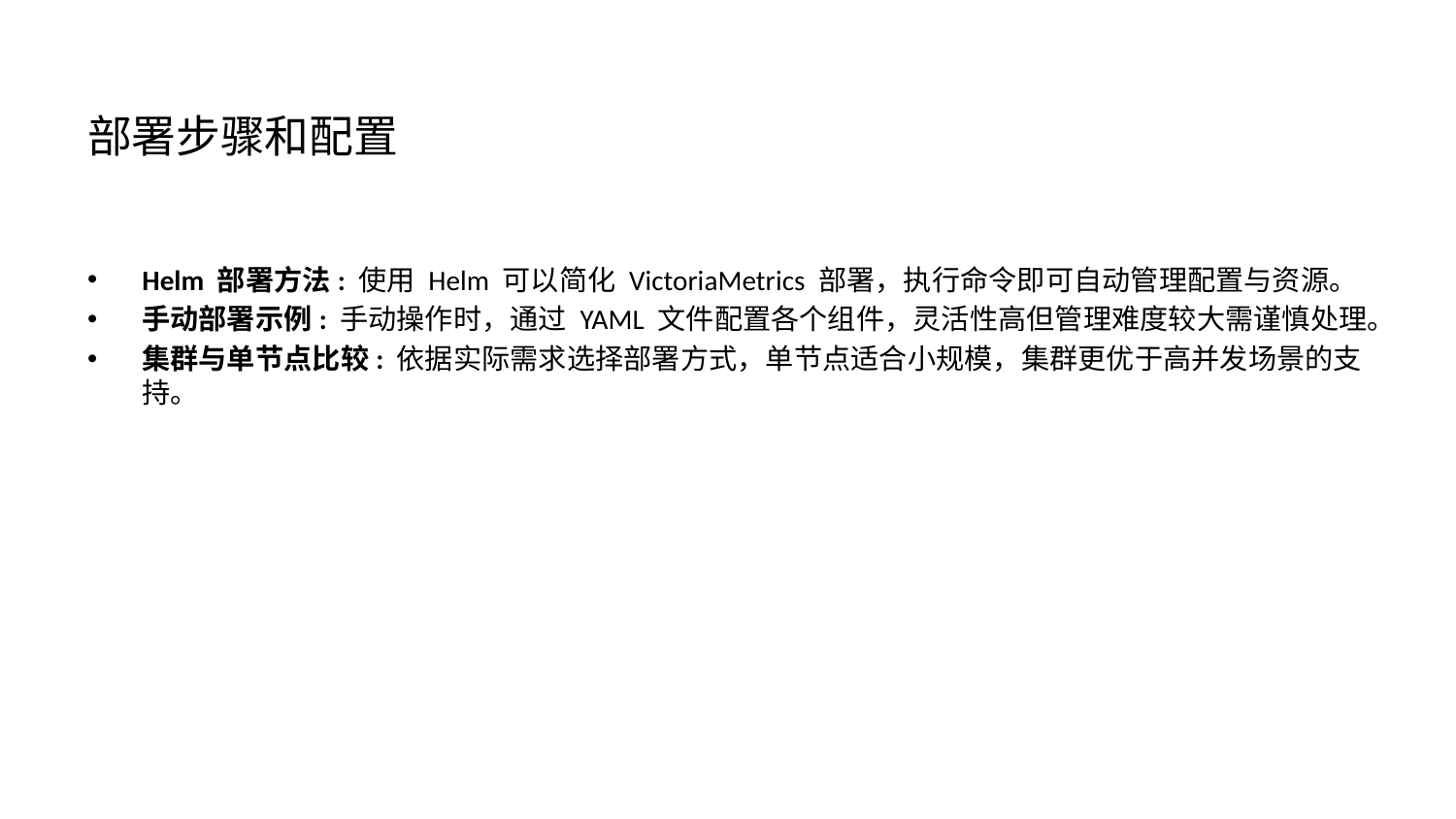

# 部署步骤和配置
Helm 部署方法: 使用 Helm 可以简化 VictoriaMetrics 部署，执行命令即可自动管理配置与资源。
手动部署示例: 手动操作时，通过 YAML 文件配置各个组件，灵活性高但管理难度较大需谨慎处理。
集群与单节点比较: 依据实际需求选择部署方式，单节点适合小规模，集群更优于高并发场景的支持。